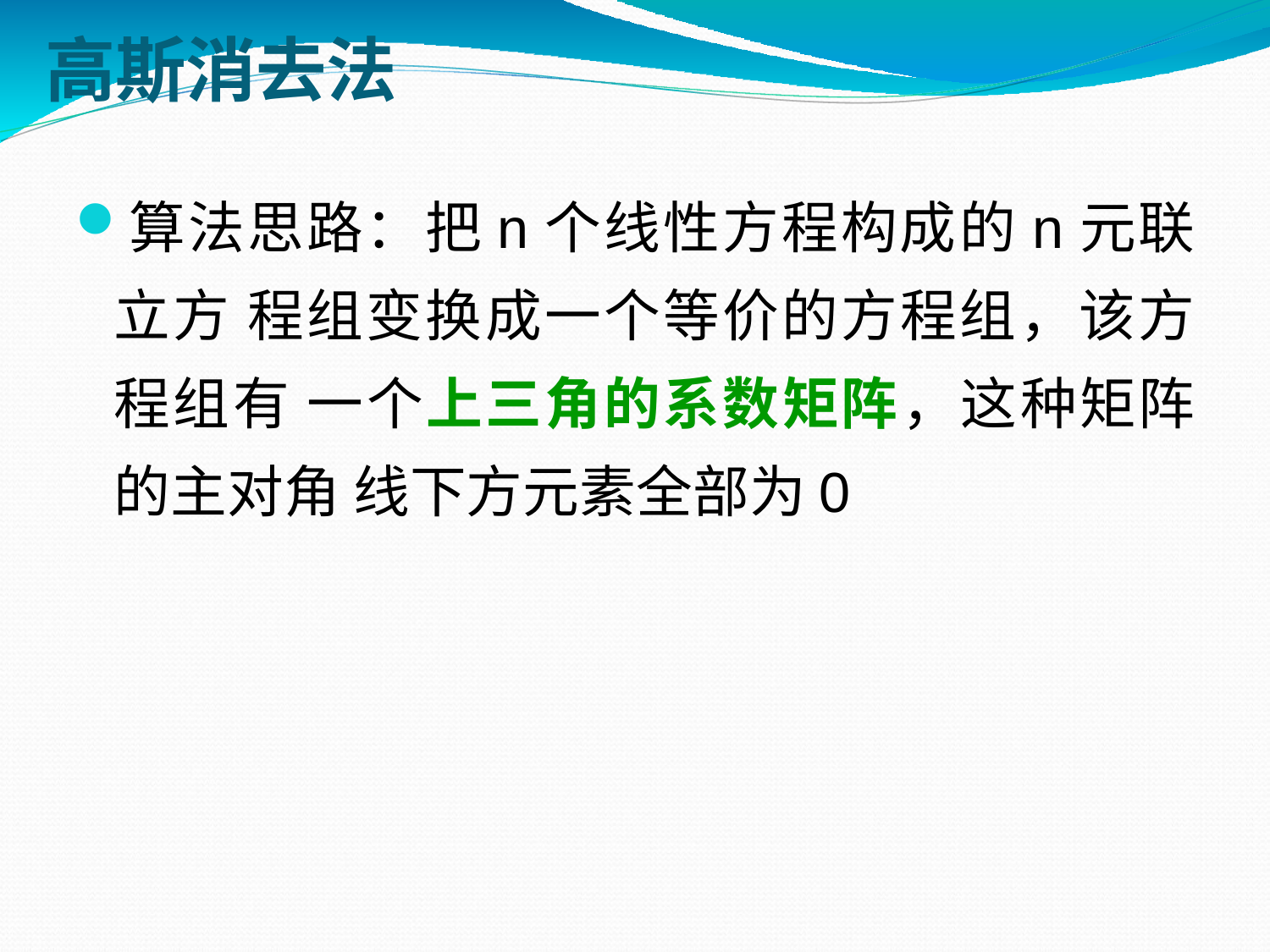

# 高斯消去法
算法思路：把n个线性方程构成的n元联立方 程组变换成一个等价的方程组，该方程组有 一个上三角的系数矩阵，这种矩阵的主对角 线下方元素全部为0